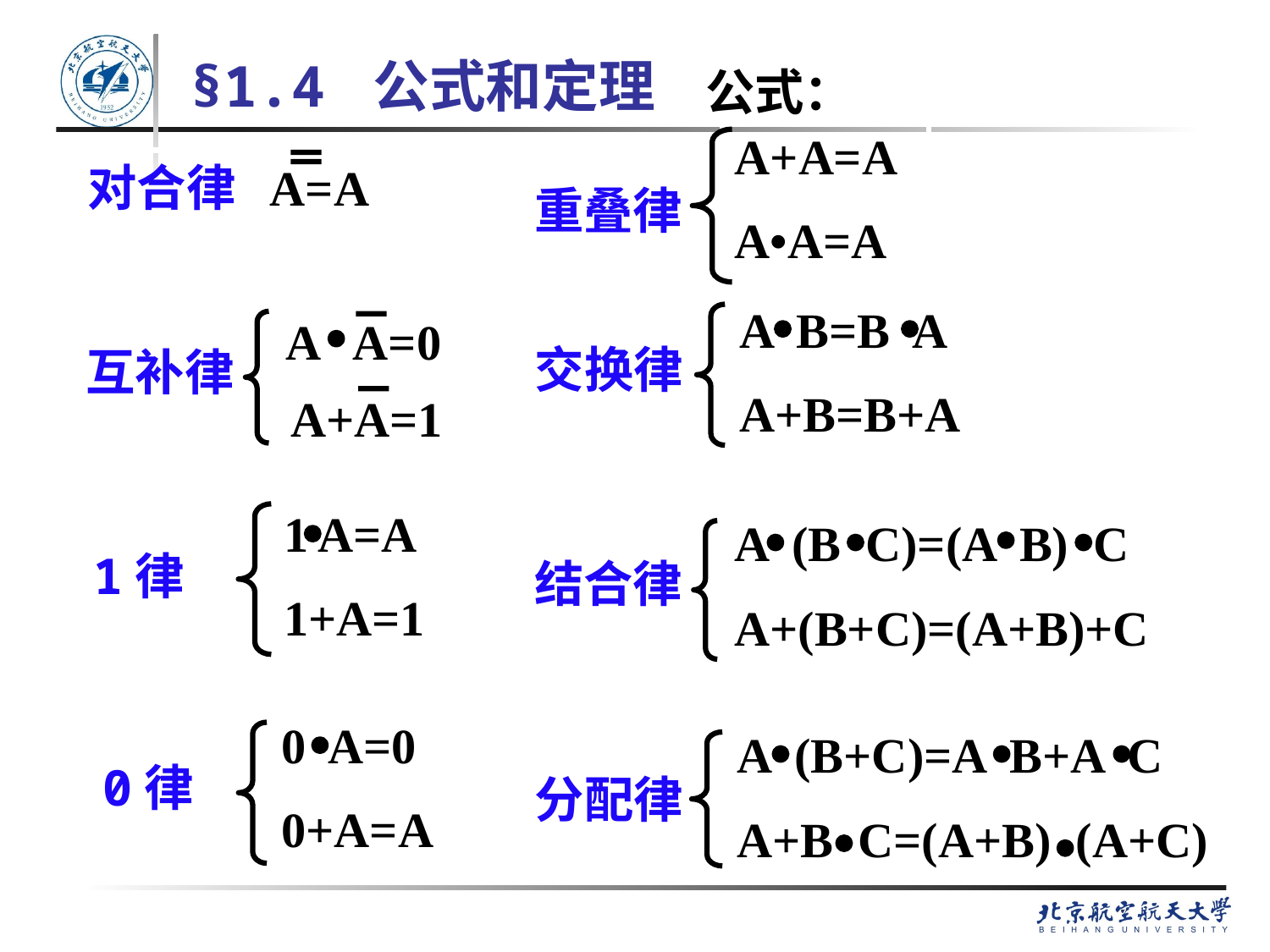

# §1.4 公式和定理
公式：

A+A=A
A•A=A

重叠律
对合律  A=A

A  B=B  A
A+B=B+A

交换律
A   A=0

A+A=1

互补律
1 A=A
1+A=1

1律
A  (B  C)=(A  B)  C
A+(B+C)=(A+B)+C

结合律
0  A=0
0+A=A

 0律
A  (B+C)=A  B+A  C
A+B  C=(A+B)  (A+C)

分配律
15